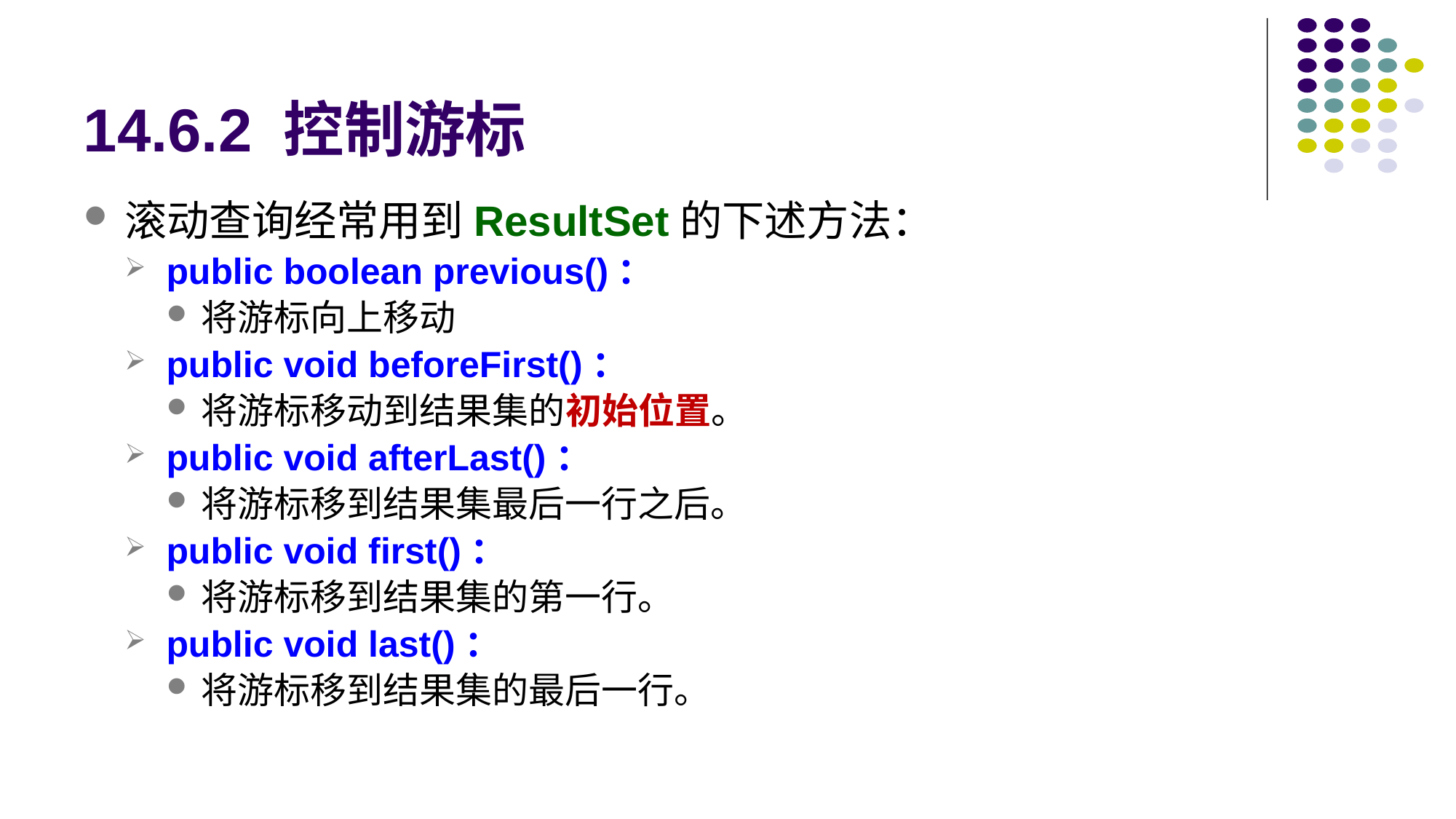

# 14.6.2 控制游标
滚动查询经常用到ResultSet的下述方法：
public boolean previous()：
将游标向上移动
public void beforeFirst()：
将游标移动到结果集的初始位置。
public void afterLast()：
将游标移到结果集最后一行之后。
public void first()：
将游标移到结果集的第一行。
public void last()：
将游标移到结果集的最后一行。

38